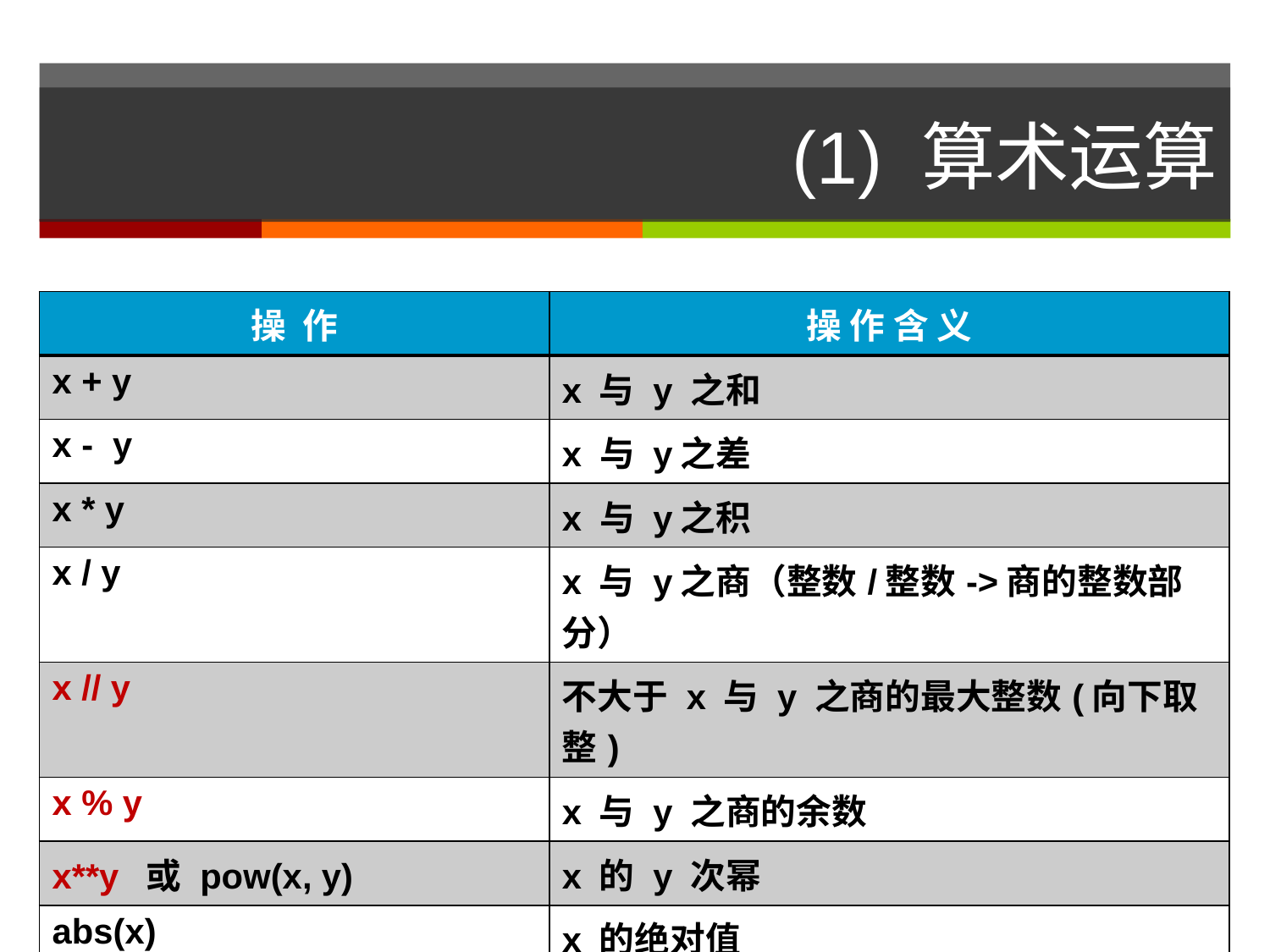

# (1) 算术运算
| 操 作 | 操 作 含 义 |
| --- | --- |
| x + y | x 与 y 之和 |
| x - y | x 与 y之差 |
| x \* y | x 与 y之积 |
| x / y | x 与 y之商（整数/整数->商的整数部分） |
| x // y | 不大于 x 与 y 之商的最大整数(向下取整) |
| x % y | x 与 y 之商的余数 |
| x\*\*y 或 pow(x, y) | x 的 y 次幂 |
| abs(x) | x 的绝对值 |